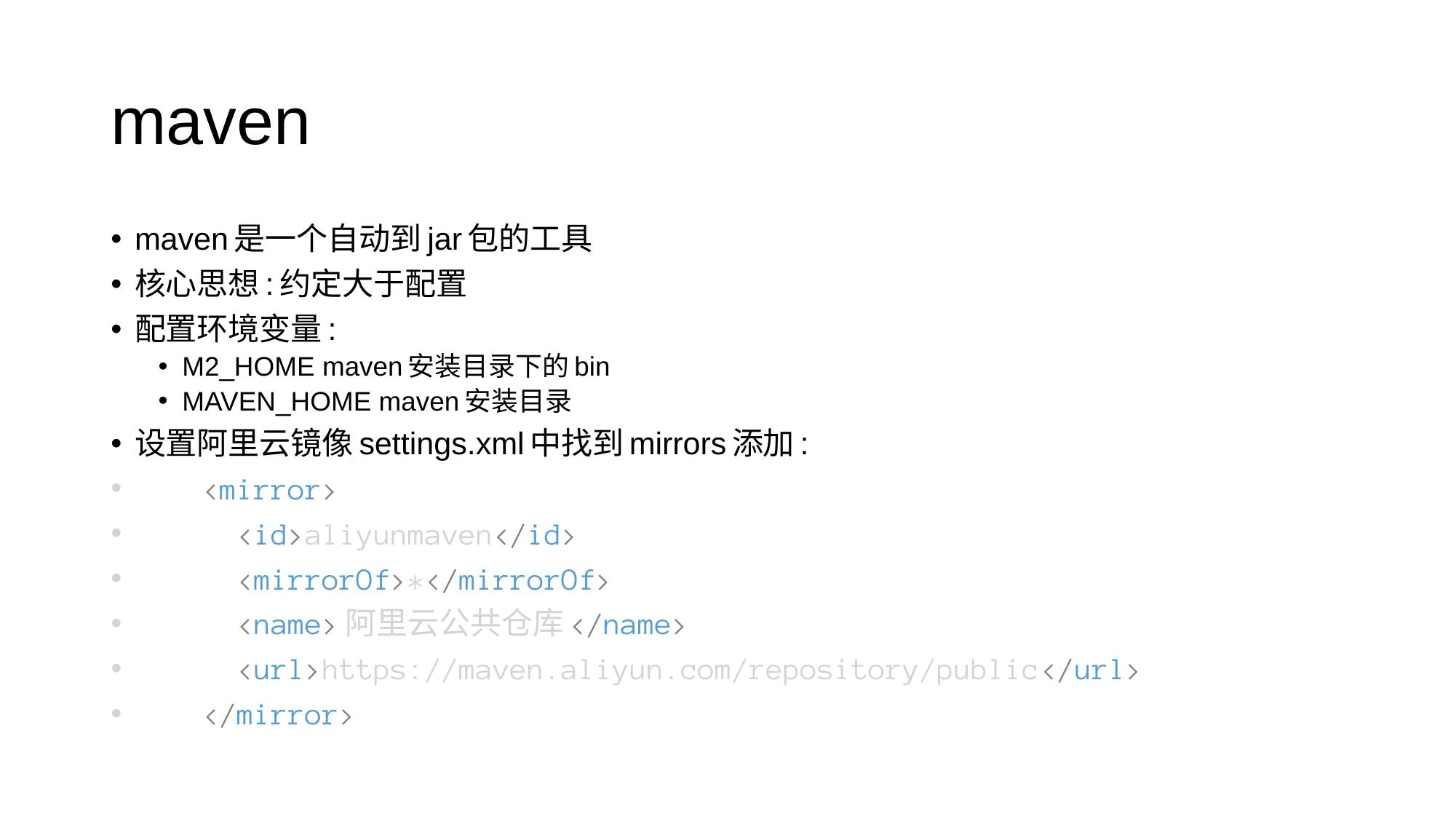

# maven
maven是一个自动到jar包的工具
核心思想:约定大于配置
配置环境变量:
M2_HOME maven安装目录下的bin
MAVEN_HOME maven安装目录
设置阿里云镜像settings.xml中找到mirrors添加:
    <mirror>
      <id>aliyunmaven</id>
      <mirrorOf>*</mirrorOf>
      <name>阿里云公共仓库</name>
      <url>https://maven.aliyun.com/repository/public</url>
    </mirror>